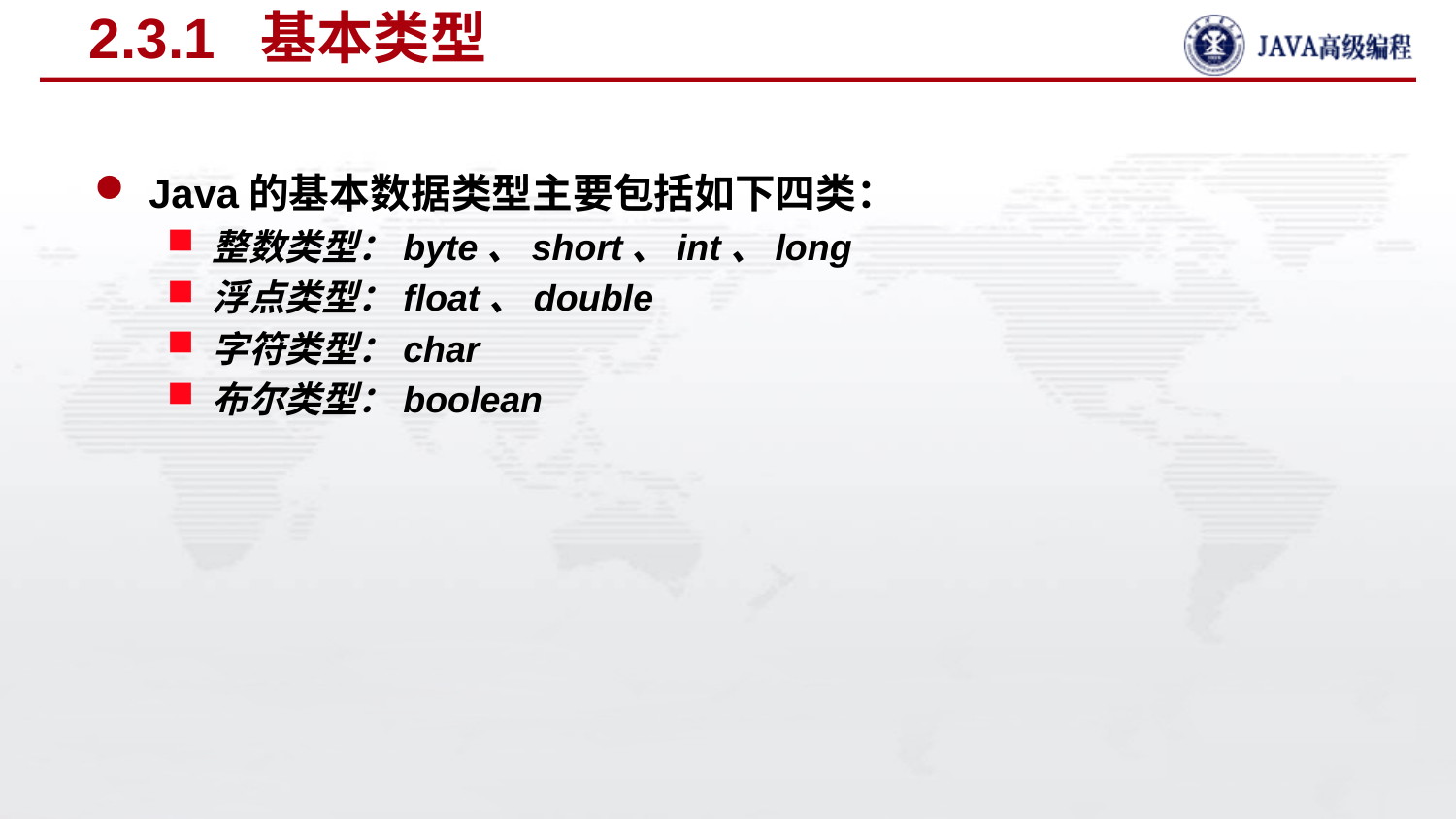

# 2.3.1  基本类型
Java的基本数据类型主要包括如下四类：
整数类型：byte、short、int、long
浮点类型：float、double
字符类型：char
布尔类型：boolean